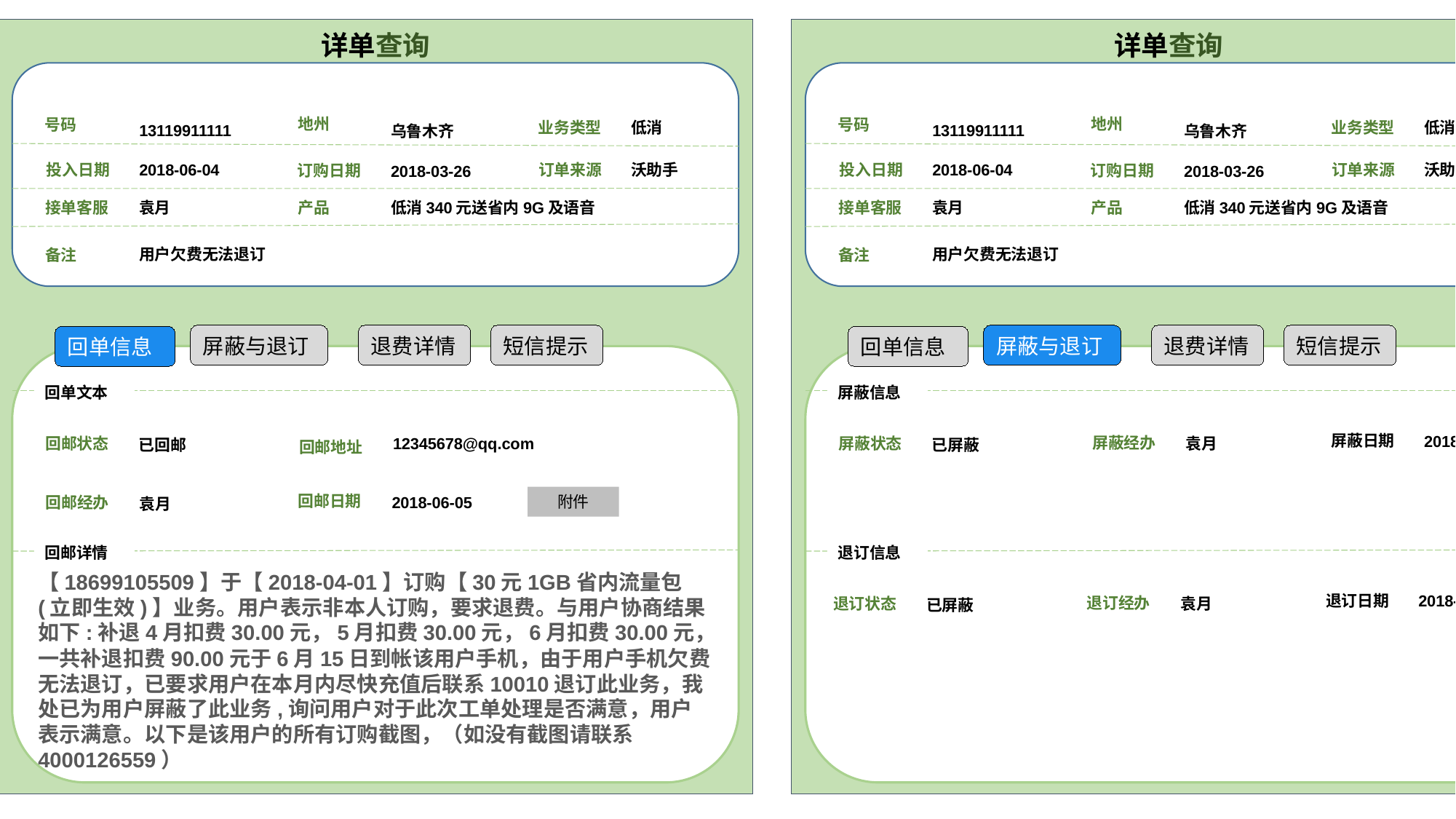

详单查询

地州
号码
业务类型
低消
13119911111
乌鲁木齐
投入日期
订单来源
沃助手
2018-06-04
订购日期
2018-03-26
产品
低消340元送省内9G及语音
袁月
接单客服
用户欠费无法退订
备注
屏蔽与退订
退费详情
短信提示
回单信息

回单文本
回邮状态
12345678@qq.com
已回邮
回邮地址
回邮日期
附件
回邮经办
2018-06-05
袁月
回邮详情
【18699105509】于【2018-04-01】订购【30元1GB省内流量包(立即生效)】业务。用户表示非本人订购，要求退费。与用户协商结果如下:补退4月扣费30.00元，5月扣费30.00元，6月扣费30.00元，一共补退扣费90.00元于6月15日到帐该用户手机，由于用户手机欠费无法退订，已要求用户在本月内尽快充值后联系10010退订此业务，我处已为用户屏蔽了此业务,询问用户对于此次工单处理是否满意，用户表示满意。以下是该用户的所有订购截图，（如没有截图请联系4000126559）

详单查询

地州
号码
业务类型
低消
13119911111
乌鲁木齐
投入日期
订单来源
沃助手
2018-06-04
订购日期
2018-03-26
产品
低消340元送省内9G及语音
袁月
接单客服
用户欠费无法退订
备注
屏蔽与退订
退费详情
短信提示
回单信息

屏蔽信息
屏蔽日期
2018-06-05
屏蔽经办
屏蔽状态
袁月
已屏蔽
退订信息
退订日期
2018-06-05
退订经办
退订状态
袁月
已屏蔽